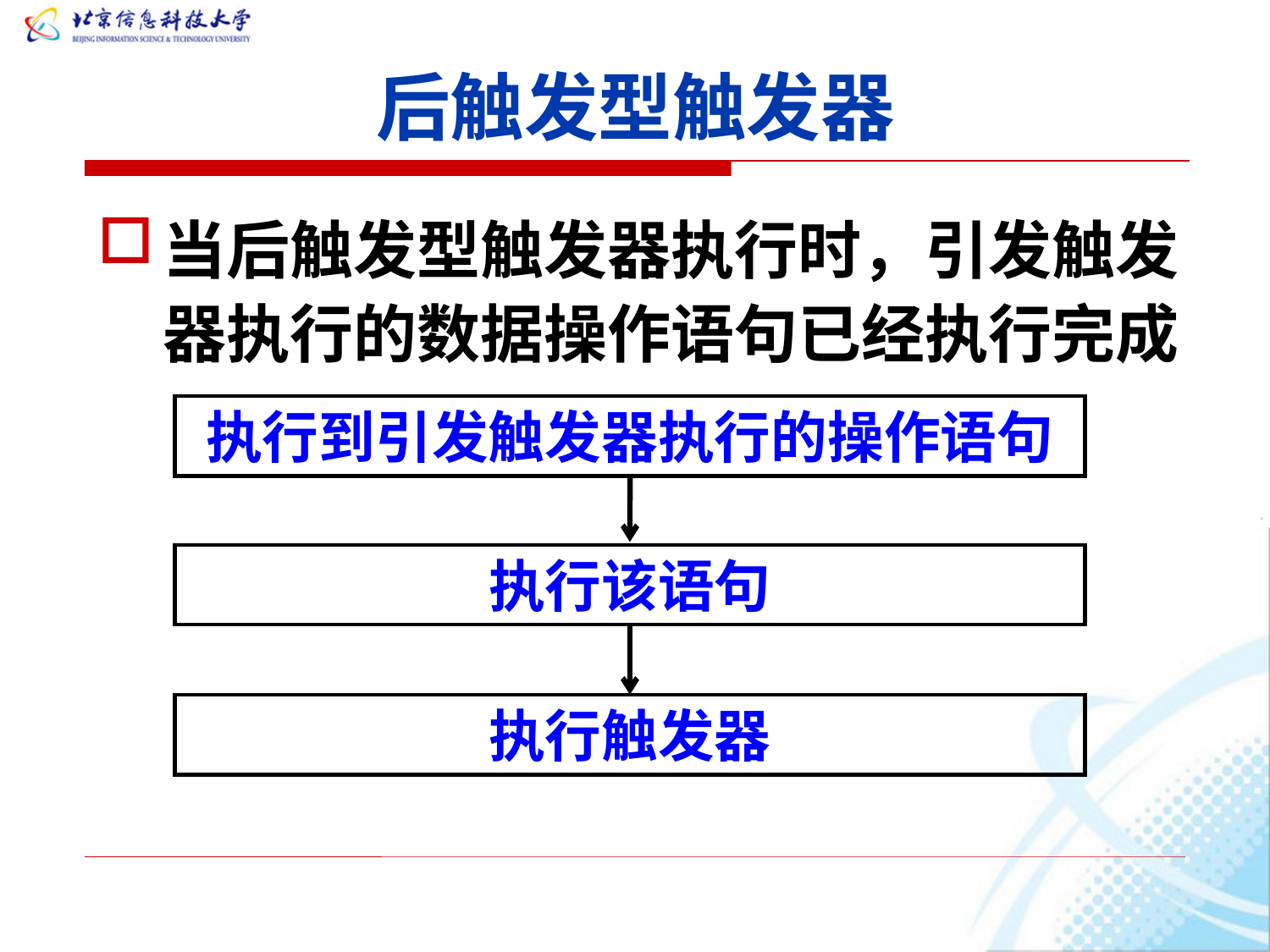

# 后触发型触发器
当后触发型触发器执行时，引发触发器执行的数据操作语句已经执行完成
执行到引发触发器执行的操作语句
执行该语句
执行触发器

6